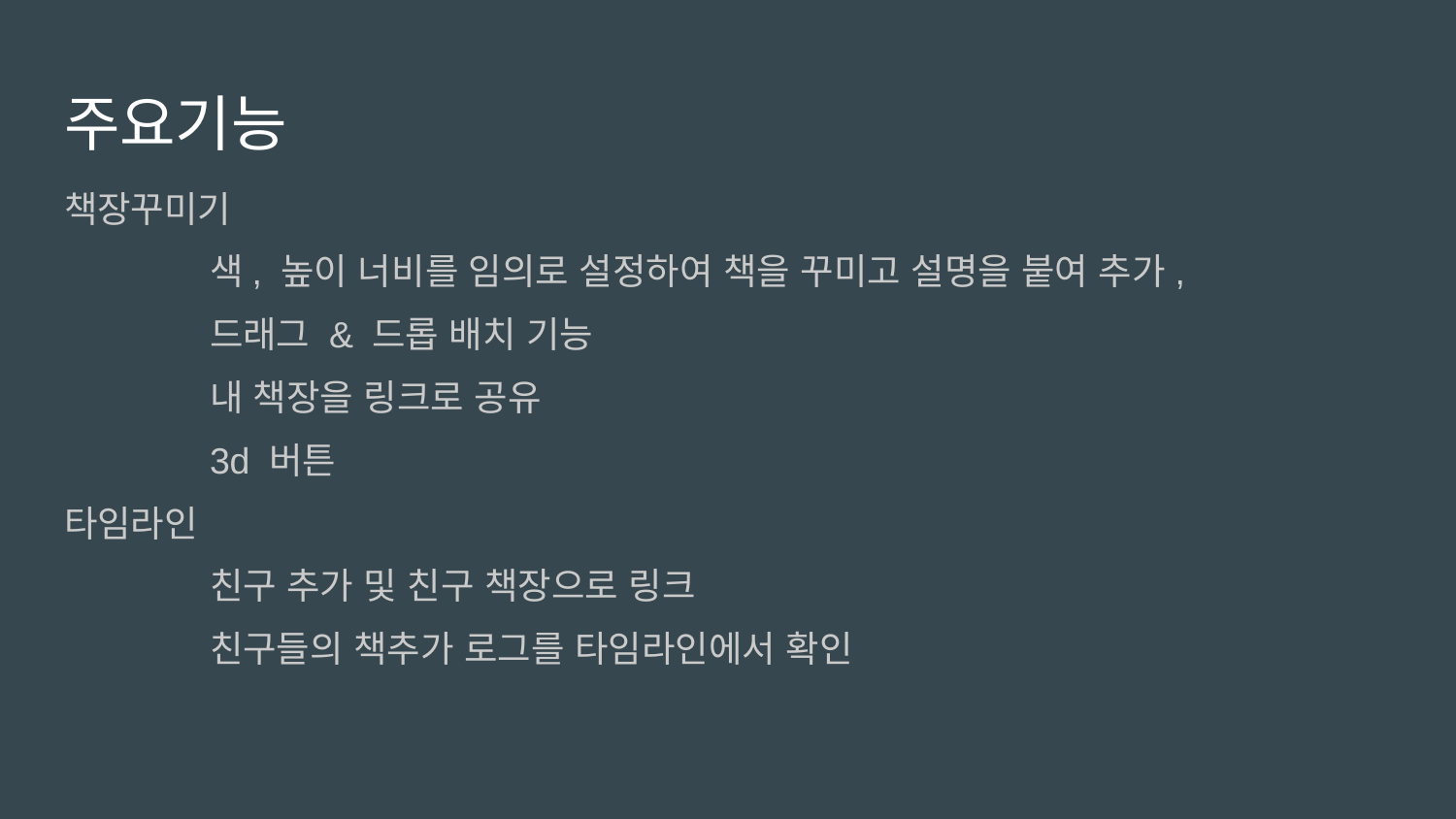

# 주요기능
책장꾸미기
	색, 높이 너비를 임의로 설정하여 책을 꾸미고 설명을 붙여 추가,
	드래그 & 드롭 배치 기능
	내 책장을 링크로 공유
	3d 버튼
타임라인
	친구 추가 및 친구 책장으로 링크
	친구들의 책추가 로그를 타임라인에서 확인